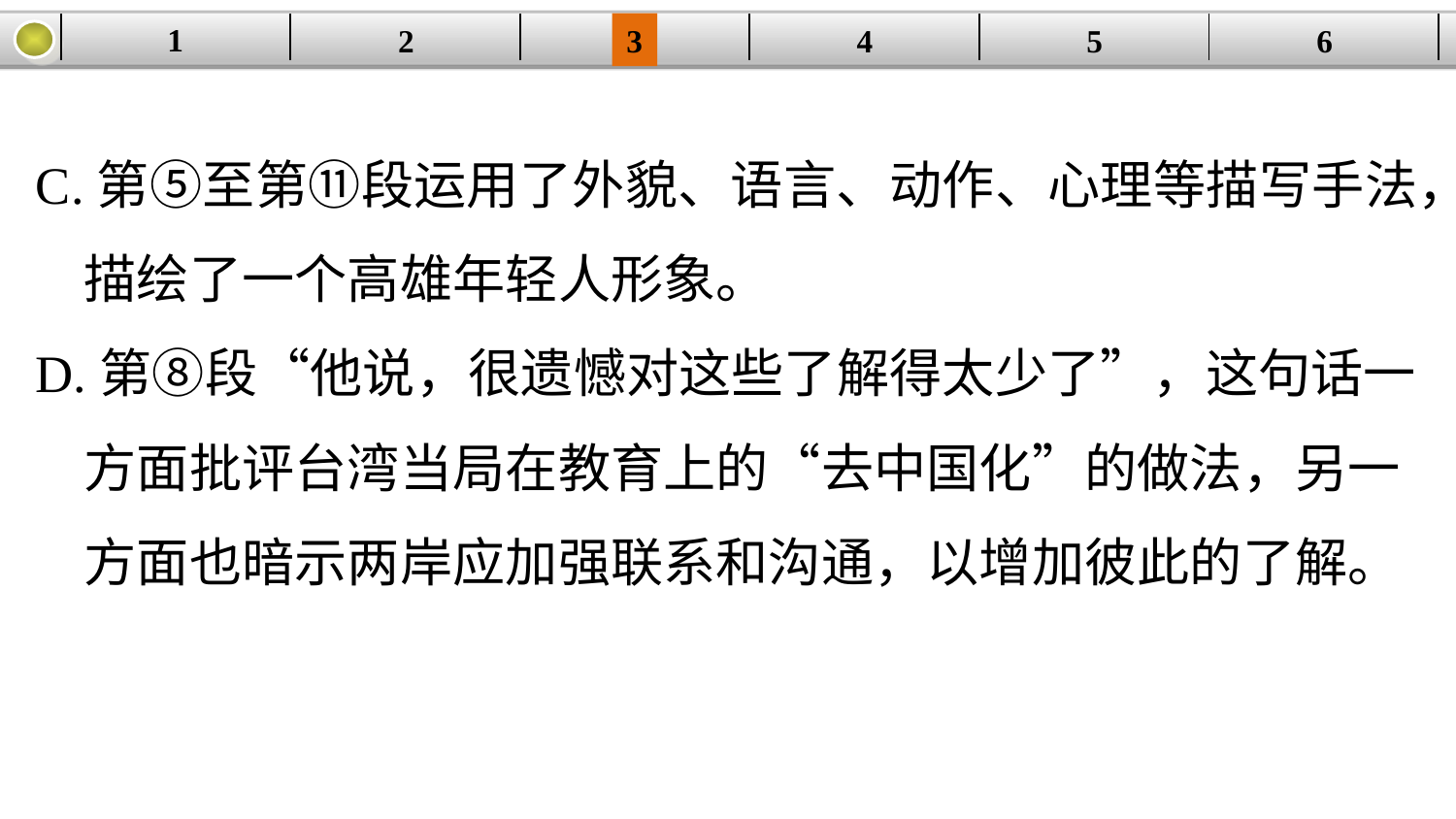

1
2
3
4
|  |  |  |  |  |  |
| --- | --- | --- | --- | --- | --- |
5
6

C.第⑤至第⑪段运用了外貌、语言、动作、心理等描写手法，
   描绘了一个高雄年轻人形象。
D.第⑧段“他说，很遗憾对这些了解得太少了”，这句话一
   方面批评台湾当局在教育上的“去中国化”的做法，另一
   方面也暗示两岸应加强联系和沟通，以增加彼此的了解。